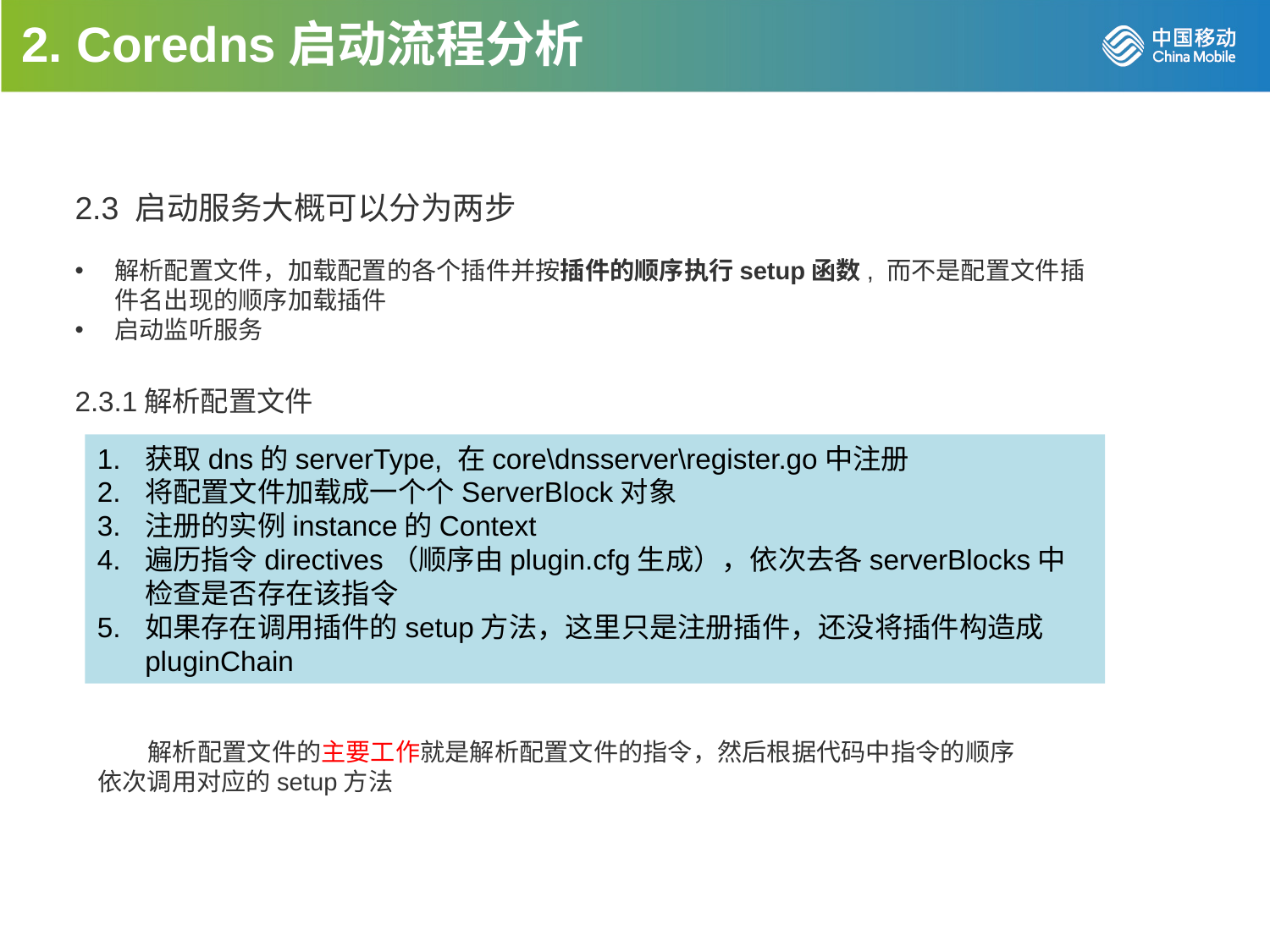

# 2. Coredns启动流程分析
2.3 启动服务大概可以分为两步

解析配置文件，加载配置的各个插件并按插件的顺序执行setup函数, 而不是配置文件插件名出现的顺序加载插件
启动监听服务

2.3.1解析配置文件
获取dns的serverType, 在core\dnsserver\register.go中注册
将配置文件加载成一个个ServerBlock对象
注册的实例instance的Context
遍历指令directives（顺序由plugin.cfg生成），依次去各serverBlocks中检查是否存在该指令
如果存在调用插件的setup方法，这里只是注册插件，还没将插件构造成pluginChain
       解析配置文件的主要工作就是解析配置文件的指令，然后根据代码中指令的顺序依次调用对应的setup方法